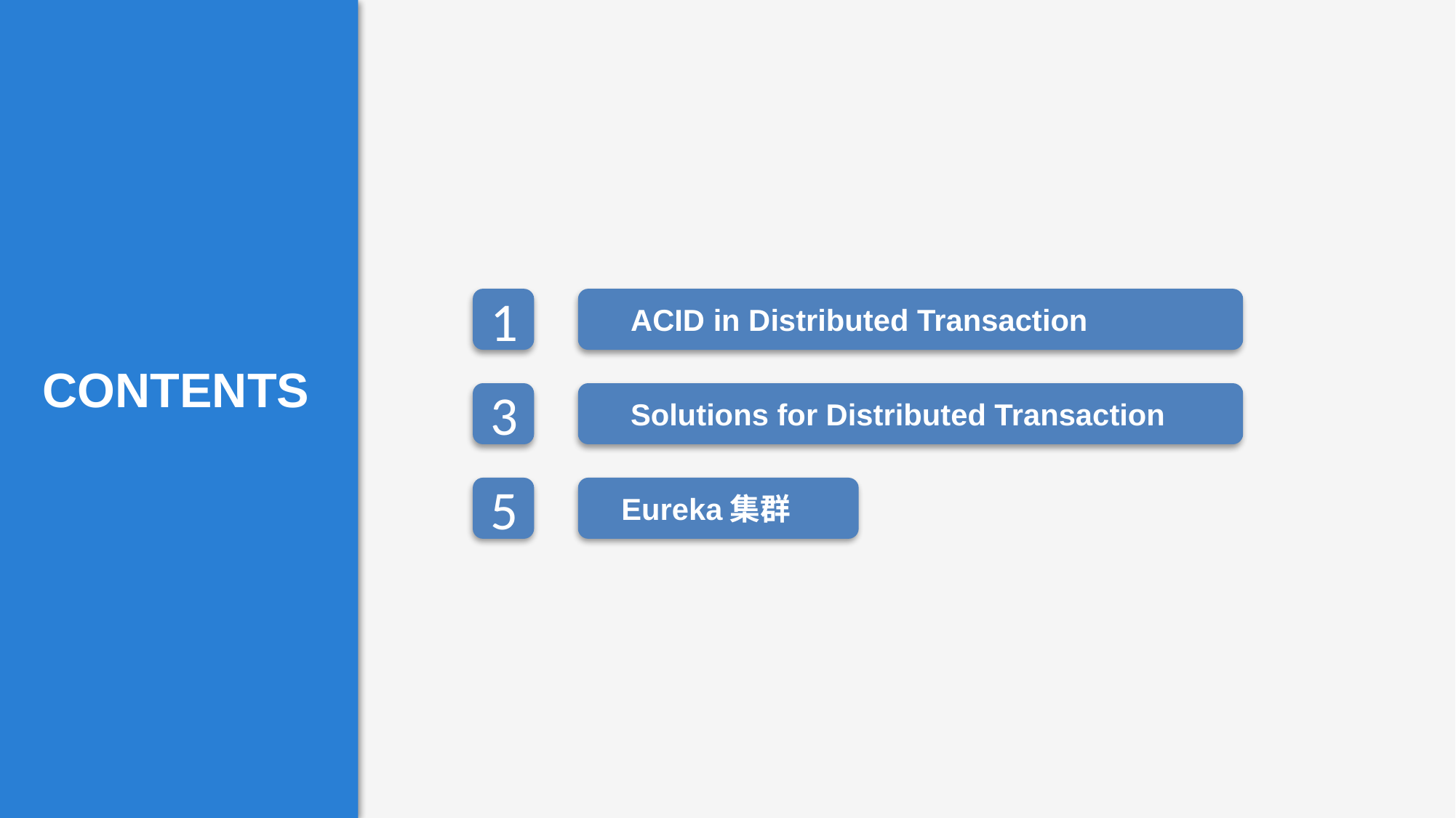

CONTENTS
1

ACID in Distributed Transaction

3

Solutions for Distributed Transaction
5

Eureka集群